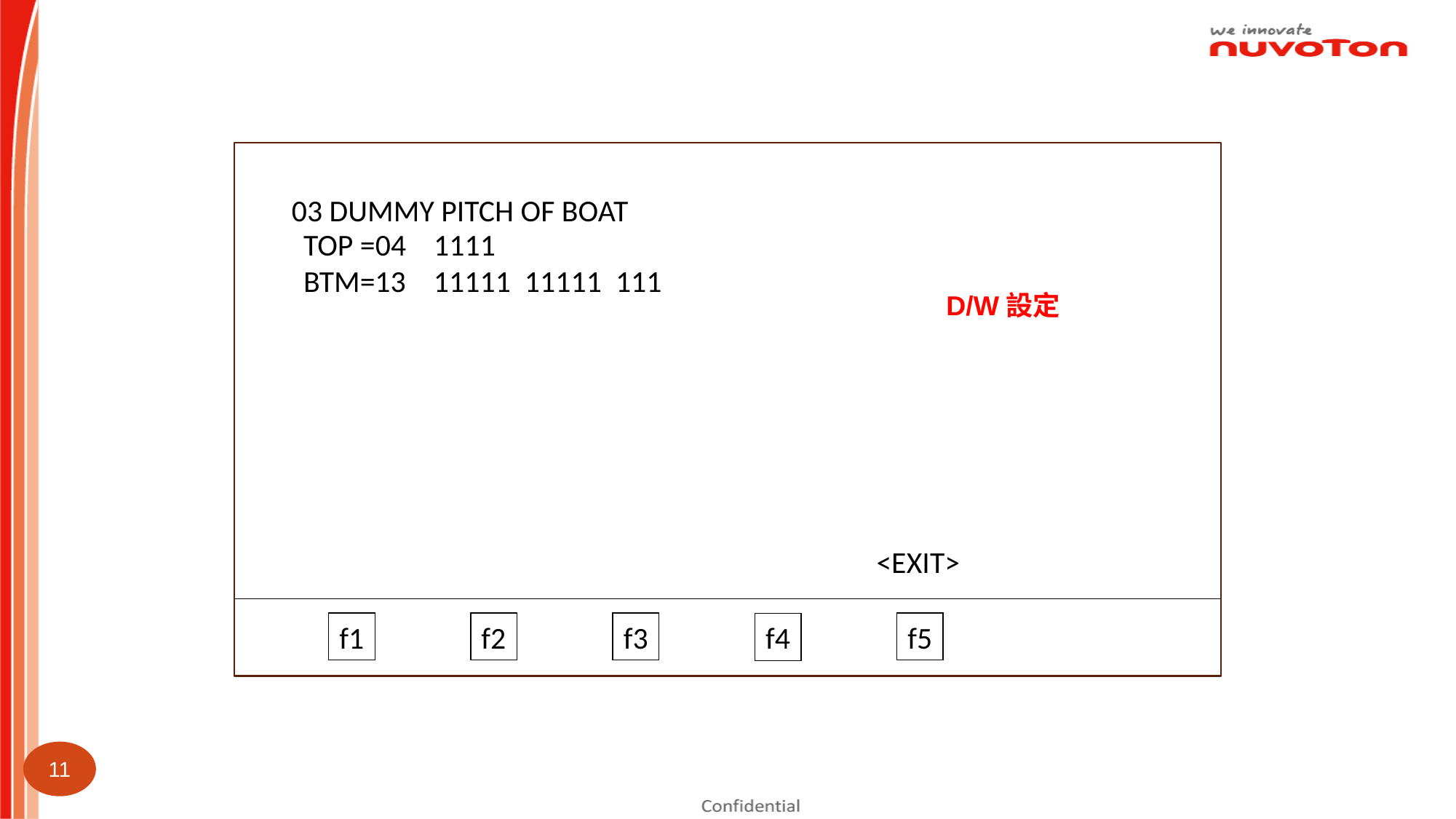

03 DUMMY PITCH OF BOAT
TOP =04    1111
BTM=13    11111  11111  111
D/W設定
<EXIT>
f1
f2
f3
f5
f4
11